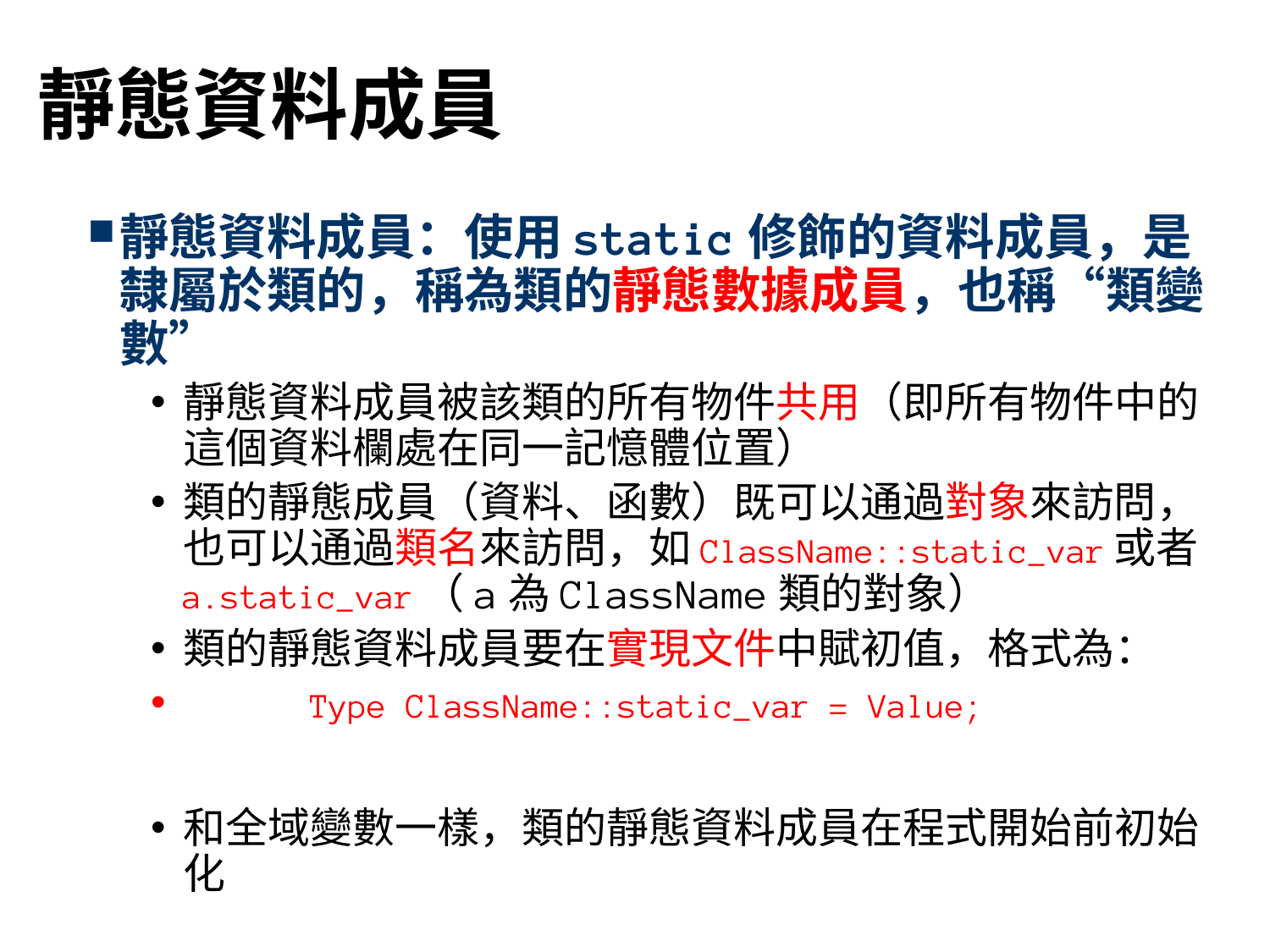

# 靜態資料成員
靜態資料成員：使用static修飾的資料成員，是隸屬於類的，稱為類的靜態數據成員，也稱“類變數”
靜態資料成員被該類的所有物件共用（即所有物件中的這個資料欄處在同一記憶體位置）
類的靜態成員（資料、函數）既可以通過對象來訪問，也可以通過類名來訪問，如ClassName::static_var或者a.static_var（a為ClassName類的對象）
類的靜態資料成員要在實現文件中賦初值，格式為：
	Type ClassName::static_var = Value;

和全域變數一樣，類的靜態資料成員在程式開始前初始化